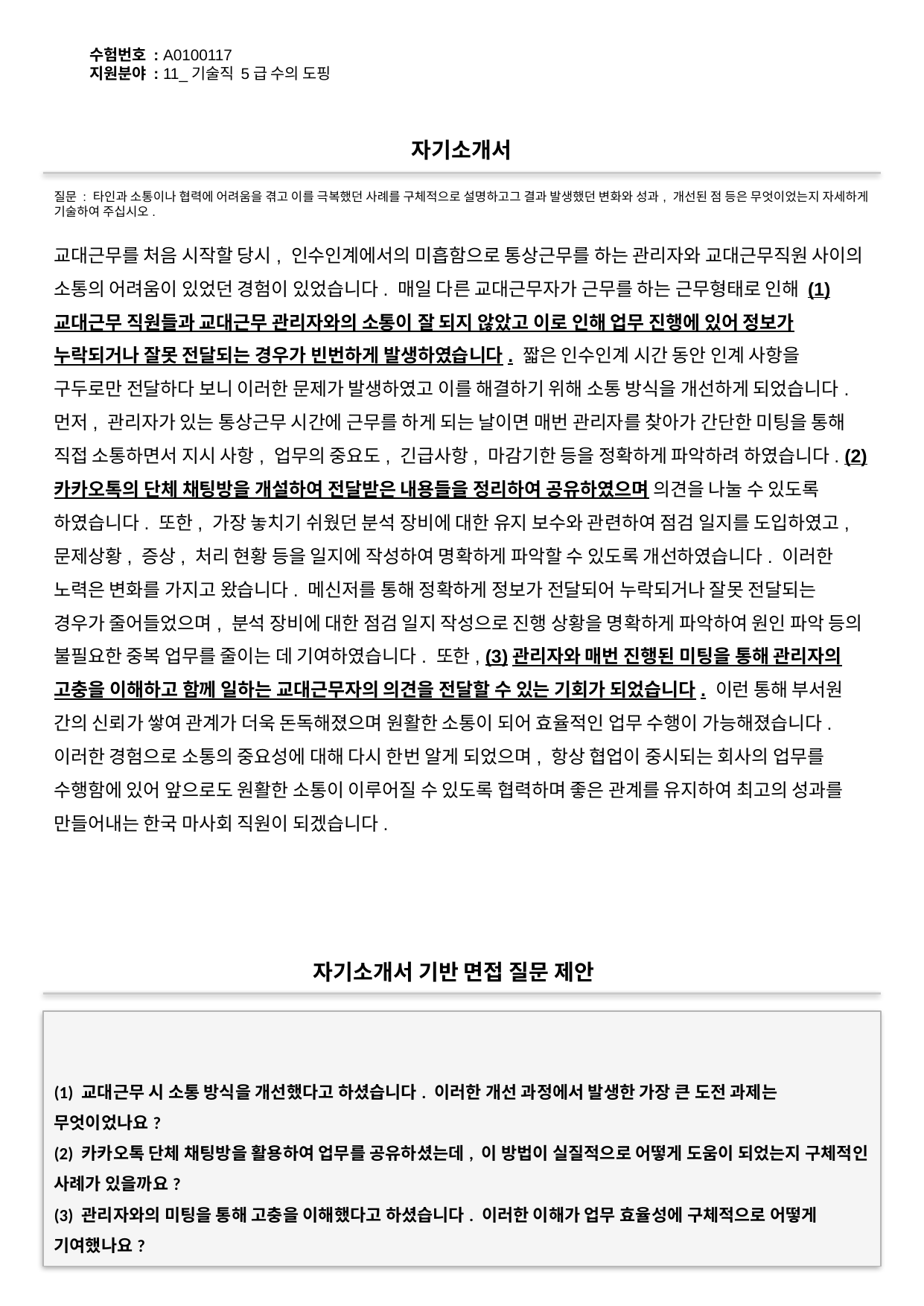

수험번호 : A0100117
지원분야 : 11_기술직 5급 수의 도핑
#

자기소개서

질문 : 타인과 소통이나 협력에 어려움을 겪고 이를 극복했던 사례를 구체적으로 설명하고그 결과 발생했던 변화와 성과, 개선된 점 등은 무엇이었는지 자세하게 기술하여 주십시오.

교대근무를 처음 시작할 당시, 인수인계에서의 미흡함으로 통상근무를 하는 관리자와 교대근무직원 사이의 소통의 어려움이 있었던 경험이 있었습니다. 매일 다른 교대근무자가 근무를 하는 근무형태로 인해 (1)교대근무 직원들과 교대근무 관리자와의 소통이 잘 되지 않았고 이로 인해 업무 진행에 있어 정보가 누락되거나 잘못 전달되는 경우가 빈번하게 발생하였습니다. 짧은 인수인계 시간 동안 인계 사항을 구두로만 전달하다 보니 이러한 문제가 발생하였고 이를 해결하기 위해 소통 방식을 개선하게 되었습니다. 먼저, 관리자가 있는 통상근무 시간에 근무를 하게 되는 날이면 매번 관리자를 찾아가 간단한 미팅을 통해 직접 소통하면서 지시 사항, 업무의 중요도, 긴급사항, 마감기한 등을 정확하게 파악하려 하였습니다. (2)카카오톡의 단체 채팅방을 개설하여 전달받은 내용들을 정리하여 공유하였으며 의견을 나눌 수 있도록 하였습니다. 또한, 가장 놓치기 쉬웠던 분석 장비에 대한 유지 보수와 관련하여 점검 일지를 도입하였고, 문제상황, 증상, 처리 현황 등을 일지에 작성하여 명확하게 파악할 수 있도록 개선하였습니다. 이러한 노력은 변화를 가지고 왔습니다. 메신저를 통해 정확하게 정보가 전달되어 누락되거나 잘못 전달되는 경우가 줄어들었으며, 분석 장비에 대한 점검 일지 작성으로 진행 상황을 명확하게 파악하여 원인 파악 등의 불필요한 중복 업무를 줄이는 데 기여하였습니다. 또한, (3)관리자와 매번 진행된 미팅을 통해 관리자의 고충을 이해하고 함께 일하는 교대근무자의 의견을 전달할 수 있는 기회가 되었습니다. 이런 통해 부서원 간의 신뢰가 쌓여 관계가 더욱 돈독해졌으며 원활한 소통이 되어 효율적인 업무 수행이 가능해졌습니다. 이러한 경험으로 소통의 중요성에 대해 다시 한번 알게 되었으며, 항상 협업이 중시되는 회사의 업무를 수행함에 있어 앞으로도 원활한 소통이 이루어질 수 있도록 협력하며 좋은 관계를 유지하여 최고의 성과를 만들어내는 한국 마사회 직원이 되겠습니다.

자기소개서 기반 면접 질문 제안

(1) 교대근무 시 소통 방식을 개선했다고 하셨습니다. 이러한 개선 과정에서 발생한 가장 큰 도전 과제는 무엇이었나요?
(2) 카카오톡 단체 채팅방을 활용하여 업무를 공유하셨는데, 이 방법이 실질적으로 어떻게 도움이 되었는지 구체적인 사례가 있을까요?
(3) 관리자와의 미팅을 통해 고충을 이해했다고 하셨습니다. 이러한 이해가 업무 효율성에 구체적으로 어떻게 기여했나요?